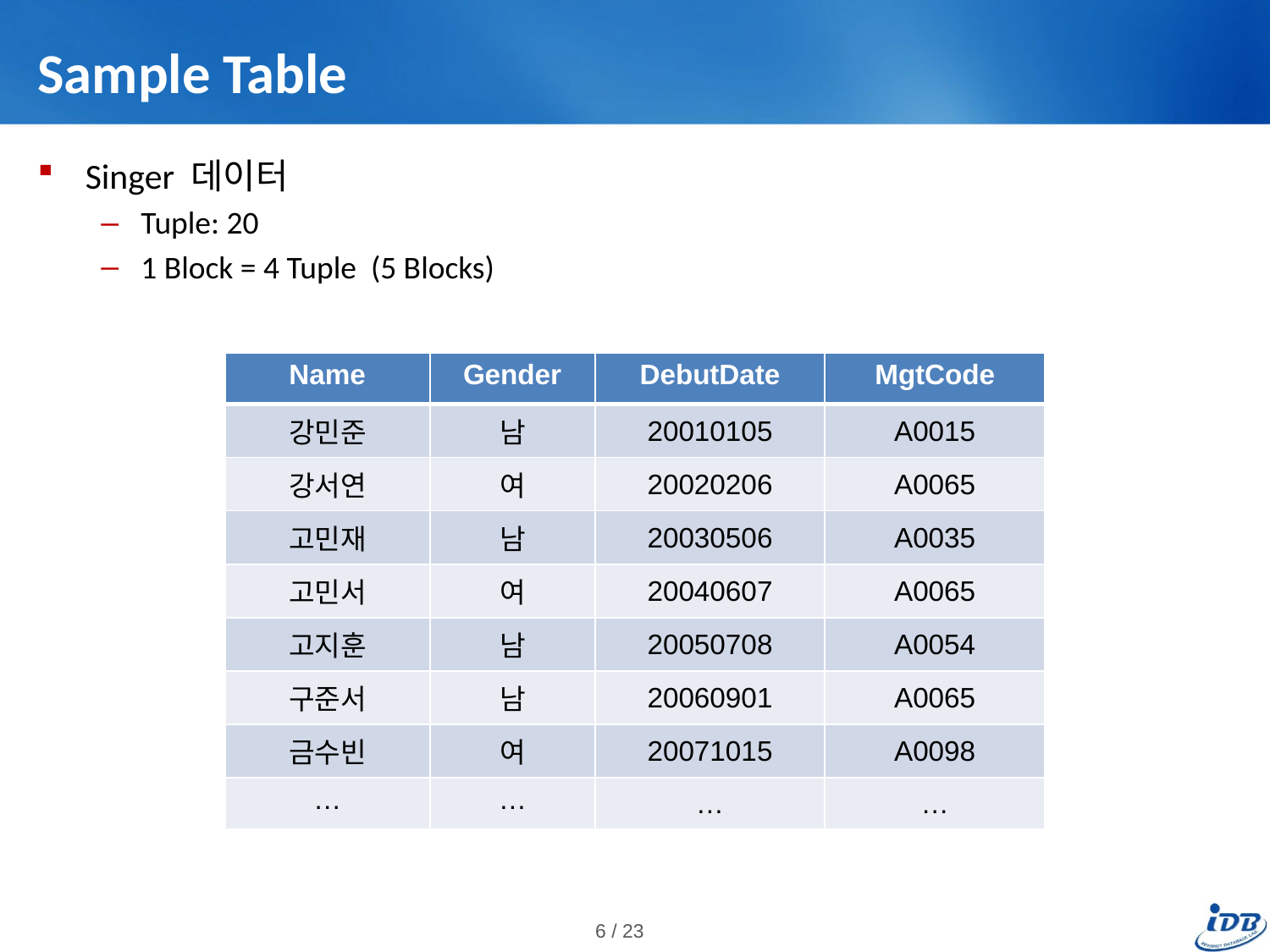

# Sample Table
Singer 데이터
Tuple: 20
1 Block = 4 Tuple  (5 Blocks)
| Name | Gender | DebutDate | MgtCode |
| --- | --- | --- | --- |
| 강민준 | 남 | 20010105 | A0015 |
| 강서연 | 여 | 20020206 | A0065 |
| 고민재 | 남 | 20030506 | A0035 |
| 고민서 | 여 | 20040607 | A0065 |
| 고지훈 | 남 | 20050708 | A0054 |
| 구준서 | 남 | 20060901 | A0065 |
| 금수빈 | 여 | 20071015 | A0098 |
| … | … | … | … |